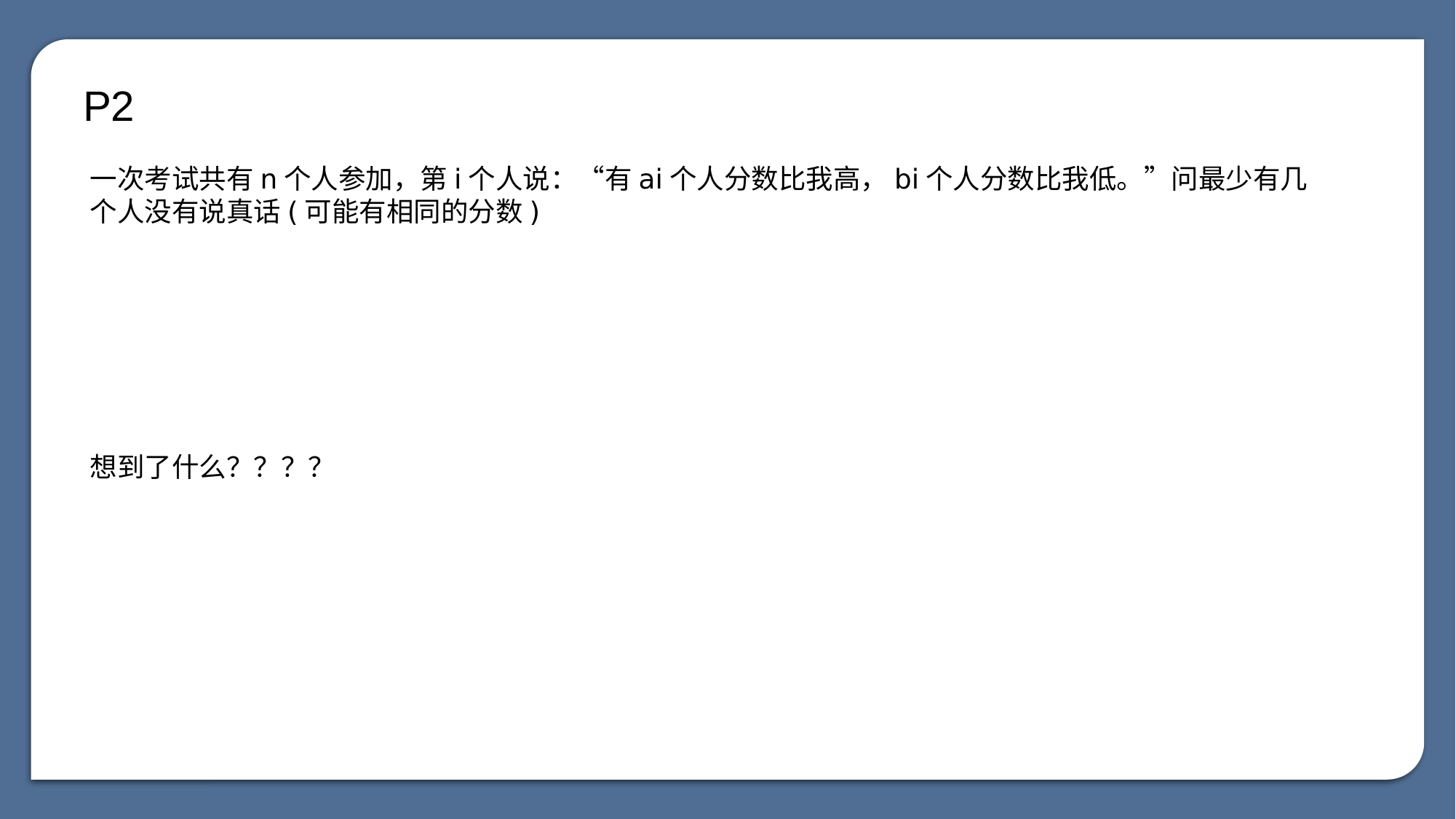

P2
一次考试共有n个人参加，第i个人说：“有ai个人分数比我高，bi个人分数比我低。”问最少有几个人没有说真话(可能有相同的分数)
想到了什么？？？？